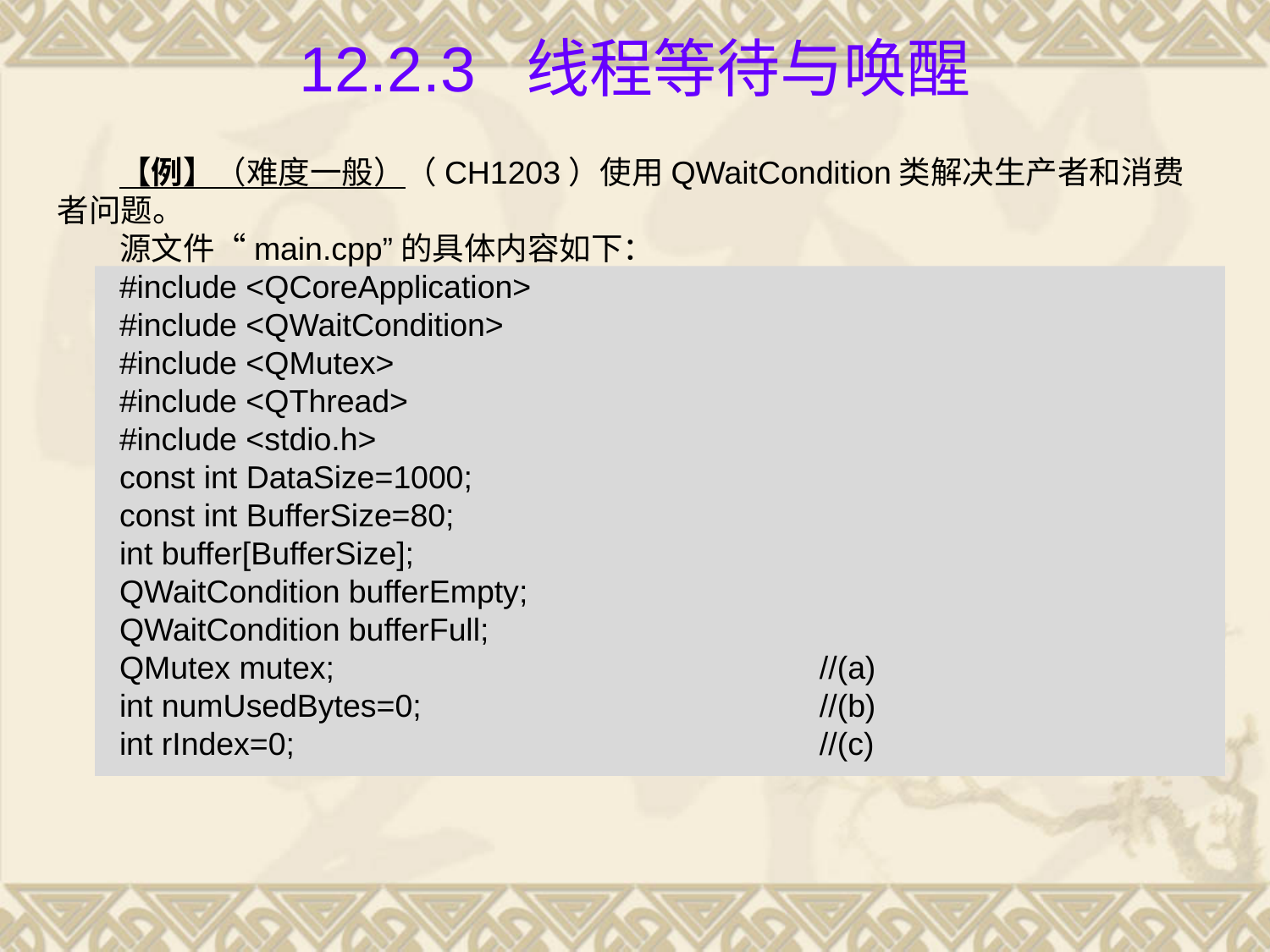

# 12.2.3  线程等待与唤醒
【例】（难度一般）（CH1203）使用QWaitCondition类解决生产者和消费者问题。
源文件“main.cpp”的具体内容如下：
#include <QCoreApplication>
#include <QWaitCondition>
#include <QMutex>
#include <QThread>
#include <stdio.h>
const int DataSize=1000;
const int BufferSize=80;
int buffer[BufferSize];
QWaitCondition bufferEmpty;
QWaitCondition bufferFull;
QMutex mutex;				//(a)
int numUsedBytes=0;				//(b)
int rIndex=0;					//(c)